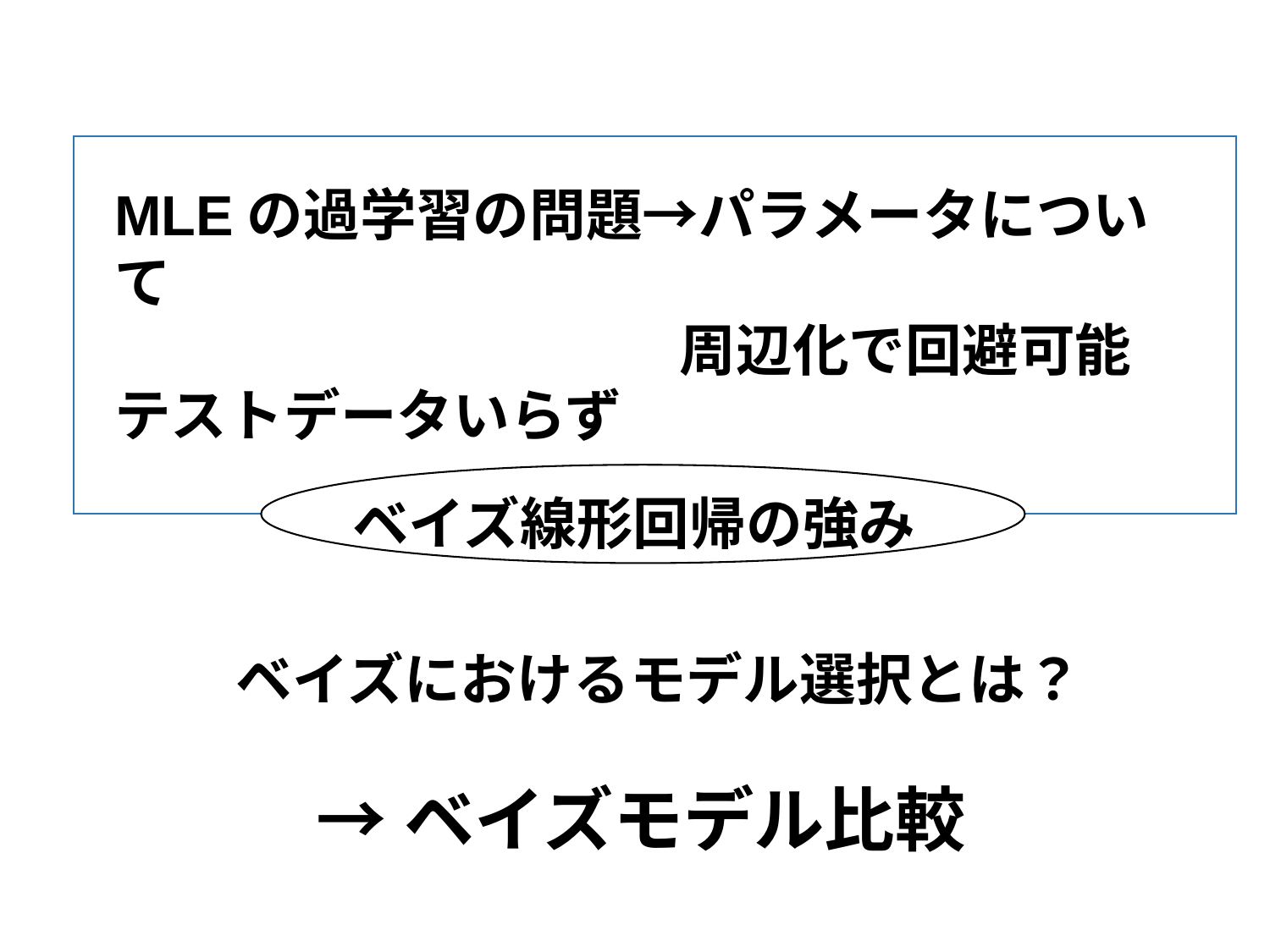

MLEの過学習の問題→パラメータについて
　　　　　　　　　　周辺化で回避可能
テストデータいらず

ベイズ線形回帰の強み
ベイズにおけるモデル選択とは？
→ベイズモデル比較